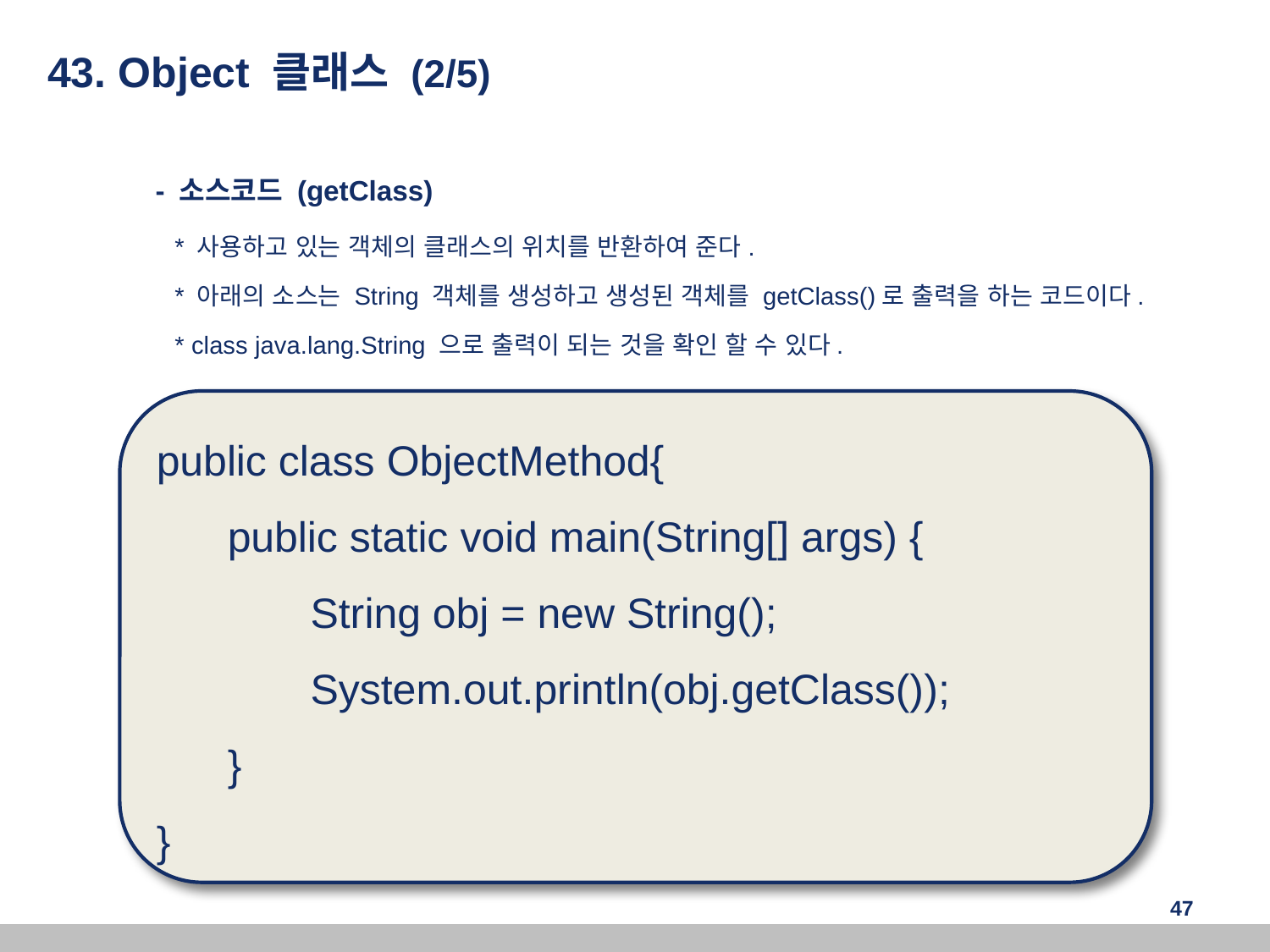

43. Object 클래스 (2/5)
  - 소스코드 (getClass)

     * 사용하고 있는 객체의 클래스의 위치를 반환하여 준다.

     * 아래의 소스는 String 객체를 생성하고 생성된 객체를 getClass()로 출력을 하는 코드이다.

     * class java.lang.String 으로 출력이 되는 것을 확인 할 수 있다.

public class ObjectMethod{
      public static void main(String[] args) {
             String obj = new String();
             System.out.println(obj.getClass());
      }
}
47